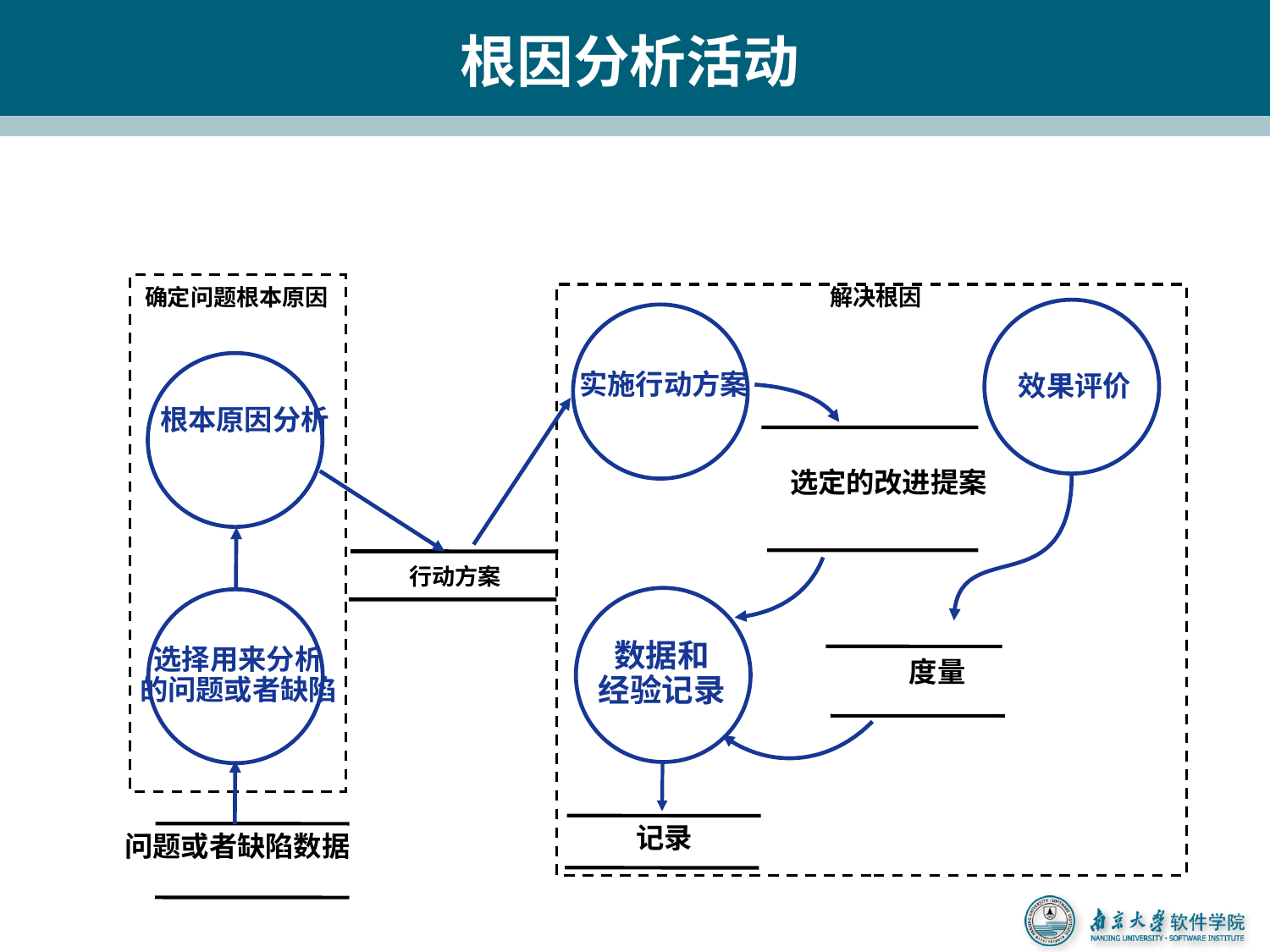

# 根因分析活动

确定问题根本原因
解决根因

实施行动方案
效果评价

根本原因分析

选定的改进提案

行动方案

数据和
经验记录
选择用来分析
的问题或者缺陷

度量

记录

问题或者缺陷数据